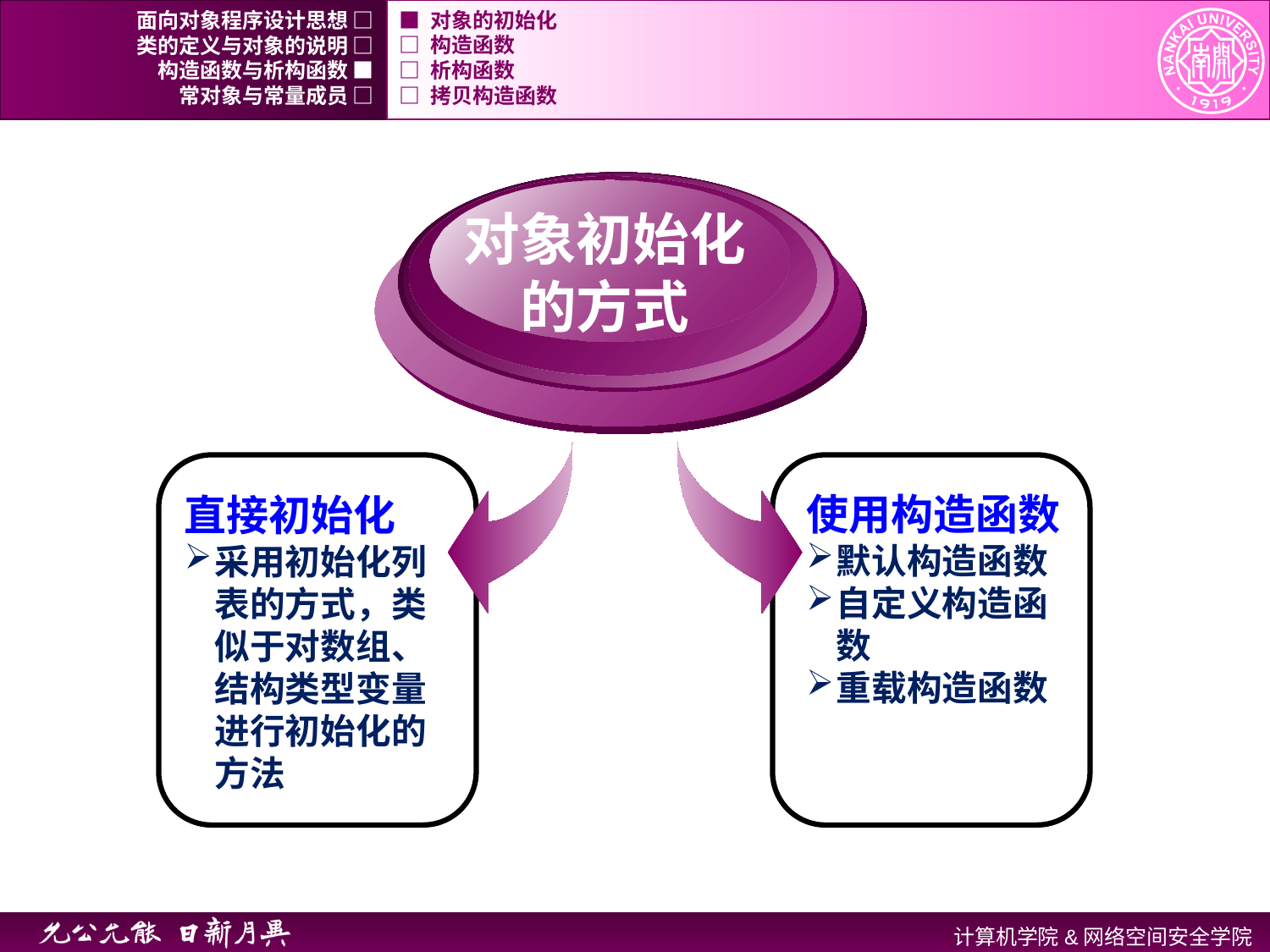

面向对象程序设计思想 □
■ 对象的初始化
类的定义与对象的说明 □
□ 构造函数
构造函数与析构函数 ■
□ 析构函数
常对象与常量成员 □

□ 拷贝构造函数

对象初始化
的方式

使用构造函数
默认构造函数
自定义构造函   数
重载构造函数
直接初始化
采用初始化列表的方式，类似于对数组、结构类型变量进行初始化的方法